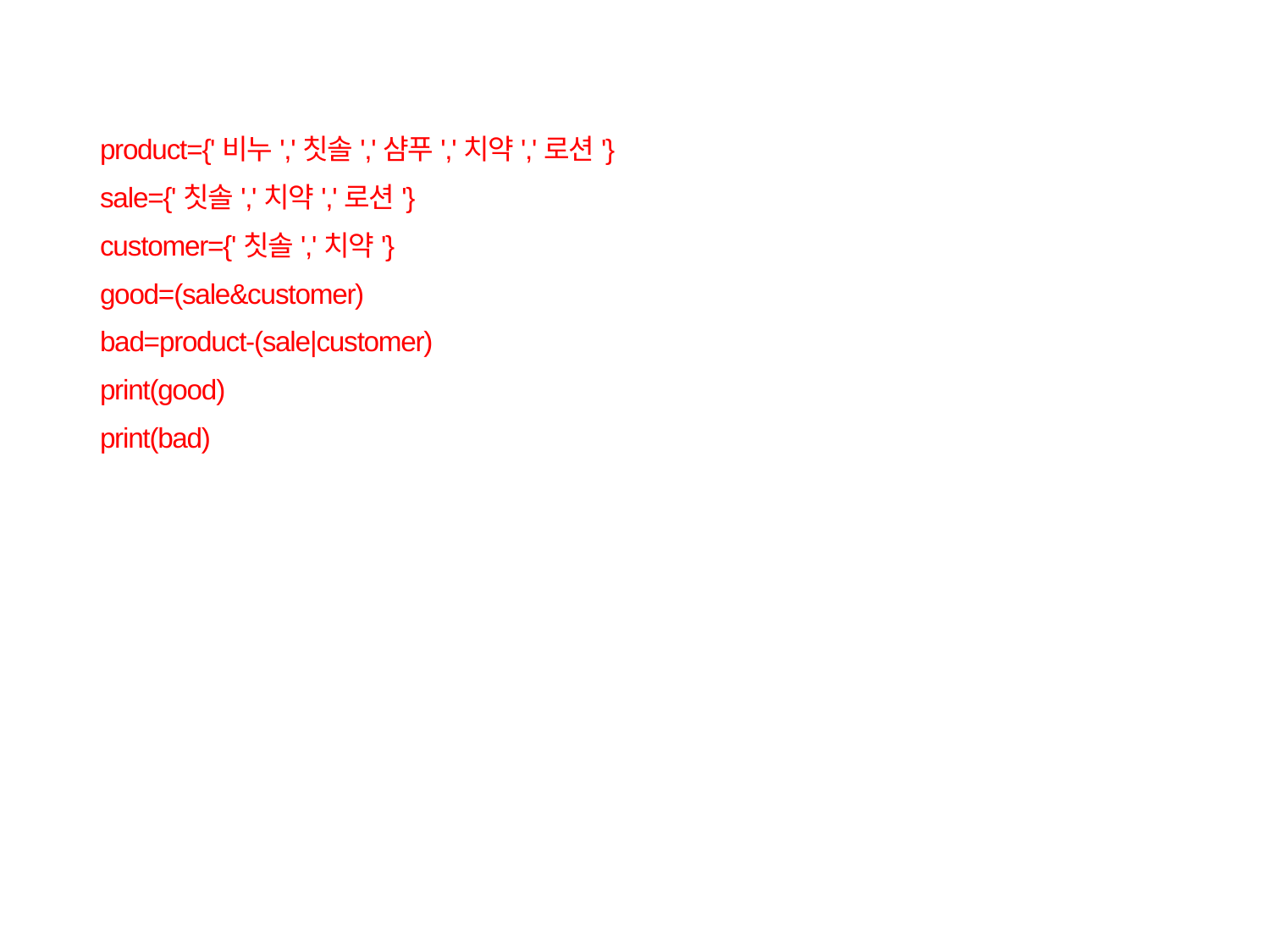

product={'비누','칫솔','샴푸','치약','로션'}
sale={'칫솔','치약','로션'}
customer={'칫솔','치약'}
good=(sale&customer)
bad=product-(sale|customer)
print(good)
print(bad)

7